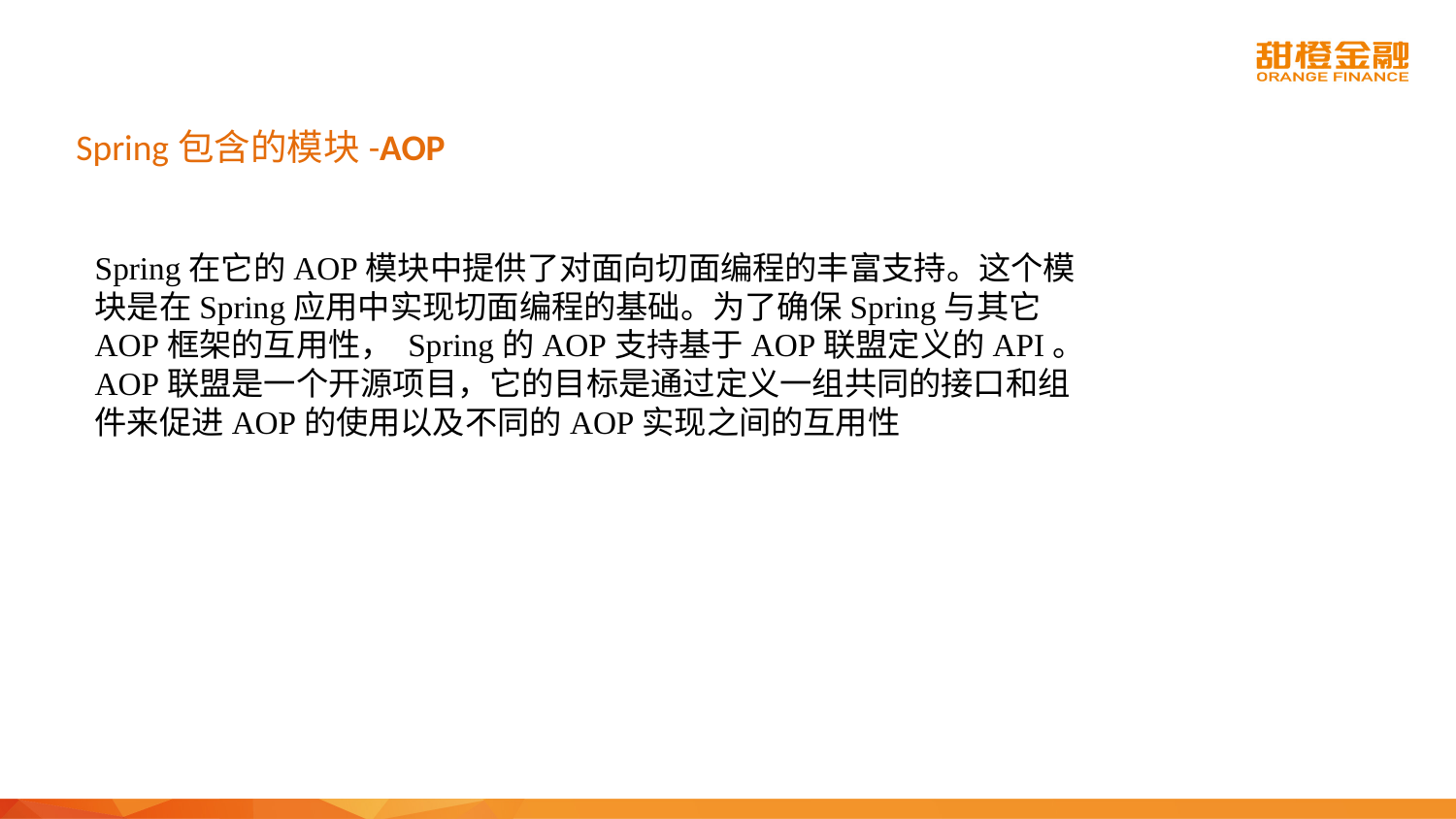

Spring包含的模块-AOP
	Spring在它的AOP模块中提供了对面向切面编程的丰富支持。这个模块是在Spring应用中实现切面编程的基础。为了确保Spring与其它AOP框架的互用性， Spring的AOP支持基于AOP联盟定义的API。AOP联盟是一个开源项目，它的目标是通过定义一组共同的接口和组件来促进AOP的使用以及不同的AOP实现之间的互用性